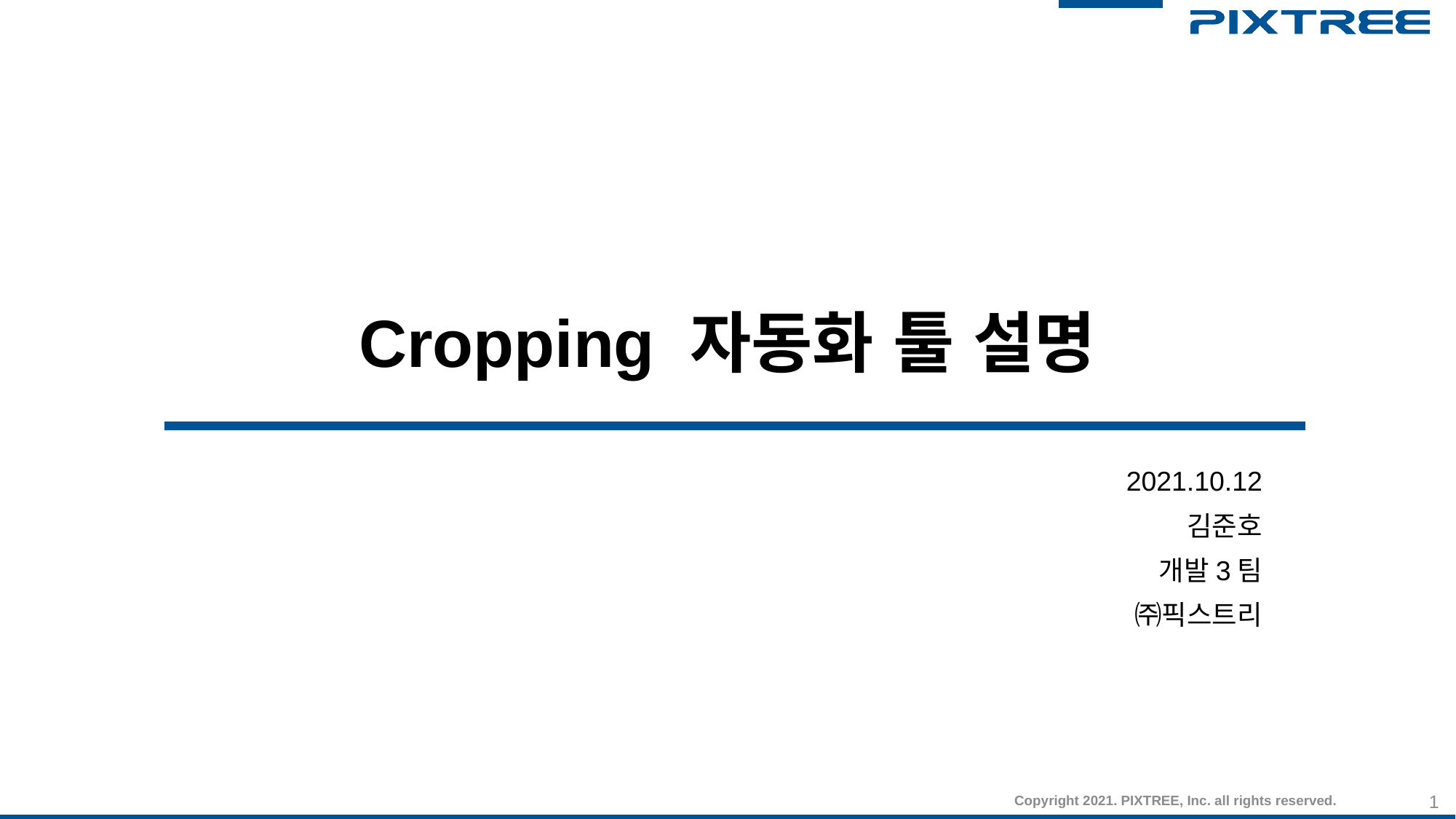

# Cropping 자동화 툴 설명
2021.10.12
김준호
개발3팀
㈜픽스트리
Copyright 2021. PIXTREE, Inc. all rights reserved.
1